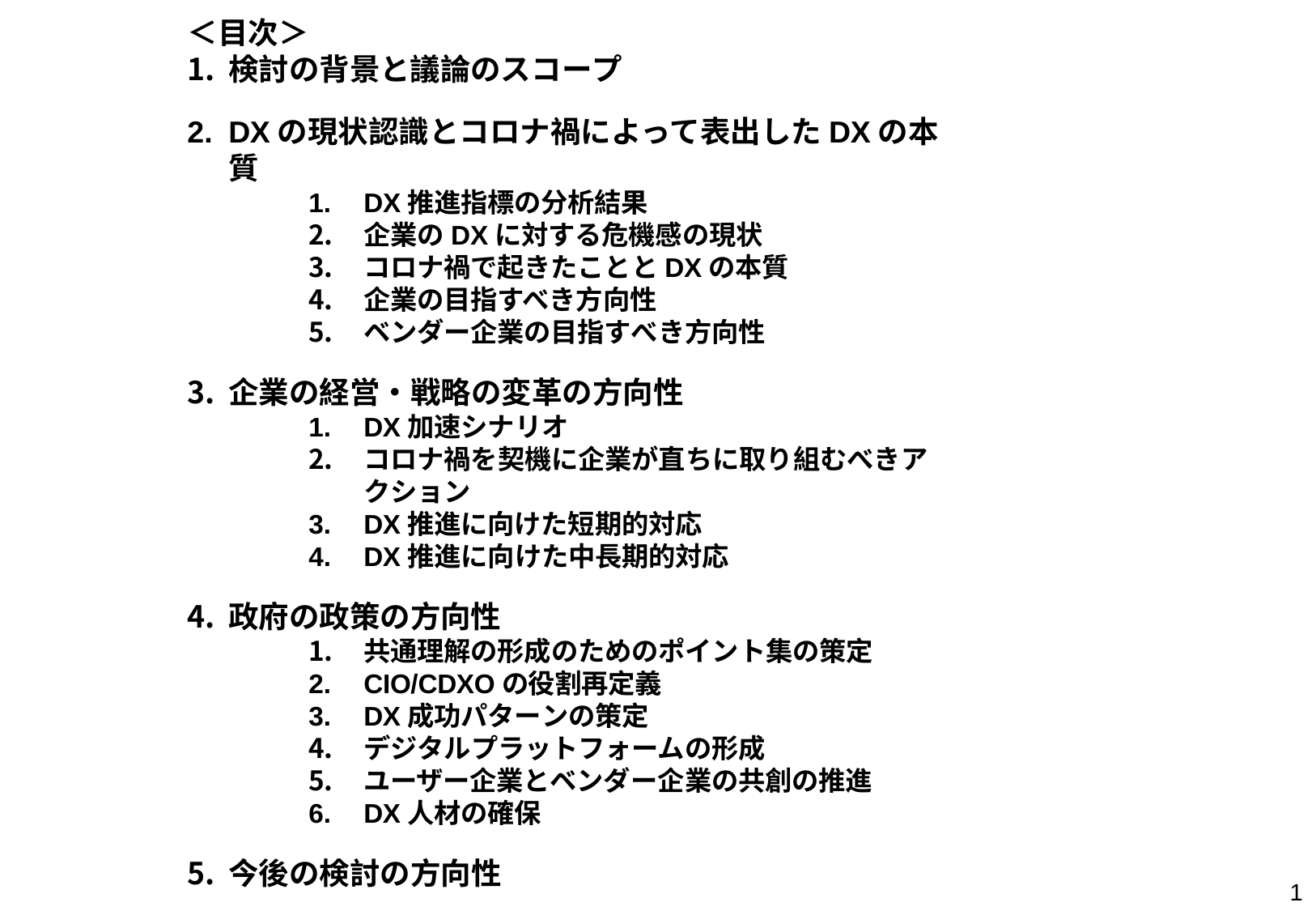

# ＜目次＞
検討の背景と議論のスコープ

DXの現状認識とコロナ禍によって表出したDXの本質
DX推進指標の分析結果
企業のDXに対する危機感の現状
コロナ禍で起きたこととDXの本質
企業の目指すべき方向性
ベンダー企業の目指すべき方向性

企業の経営・戦略の変革の方向性
DX加速シナリオ
コロナ禍を契機に企業が直ちに取り組むべきアクション
DX推進に向けた短期的対応
DX推進に向けた中長期的対応

政府の政策の方向性
共通理解の形成のためのポイント集の策定
CIO/CDXOの役割再定義
DX成功パターンの策定
デジタルプラットフォームの形成
ユーザー企業とベンダー企業の共創の推進
DX人材の確保

今後の検討の方向性
1